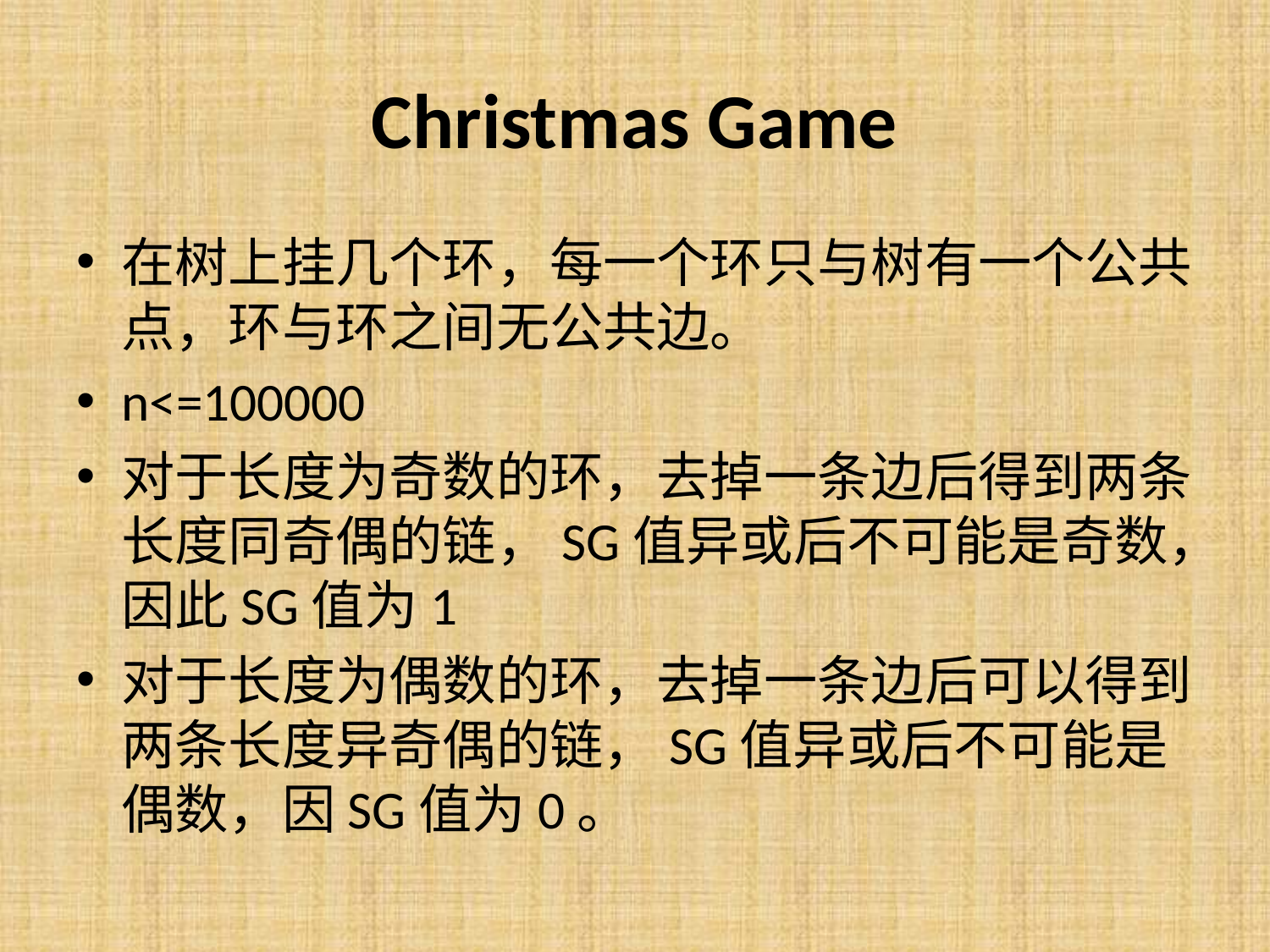

# Christmas Game
在树上挂几个环，每一个环只与树有一个公共点，环与环之间无公共边。
n<=100000
对于长度为奇数的环，去掉一条边后得到两条长度同奇偶的链，SG值异或后不可能是奇数，因此SG值为1
对于长度为偶数的环，去掉一条边后可以得到两条长度异奇偶的链，SG值异或后不可能是偶数，因SG值为0。